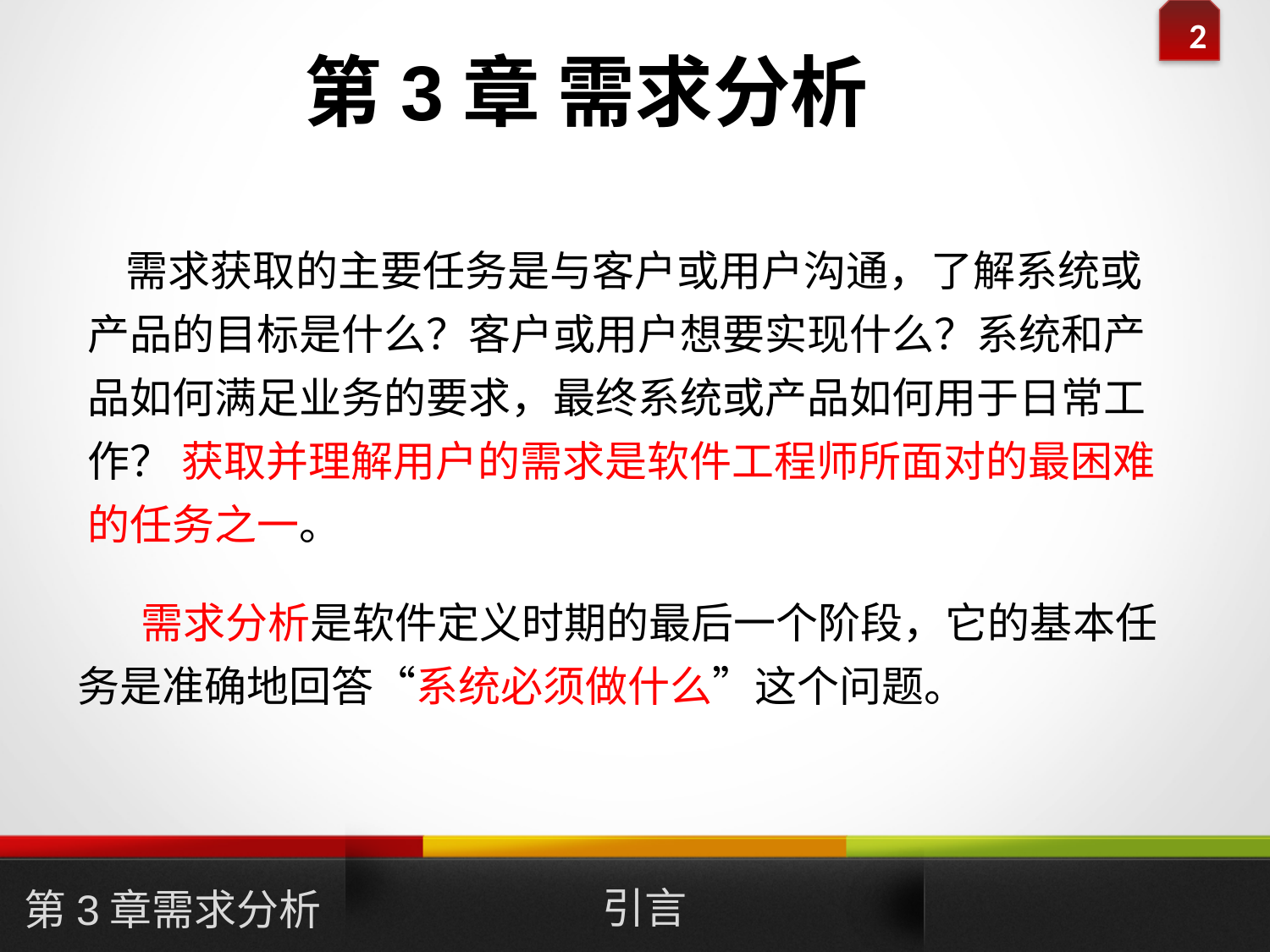

第3章 需求分析
   需求获取的主要任务是与客户或用户沟通，了解系统或产品的目标是什么？客户或用户想要实现什么？系统和产品如何满足业务的要求，最终系统或产品如何用于日常工作？ 获取并理解用户的需求是软件工程师所面对的最困难的任务之一。
需求分析是软件定义时期的最后一个阶段，它的基本任务是准确地回答“系统必须做什么”这个问题。
引言
第3章需求分析